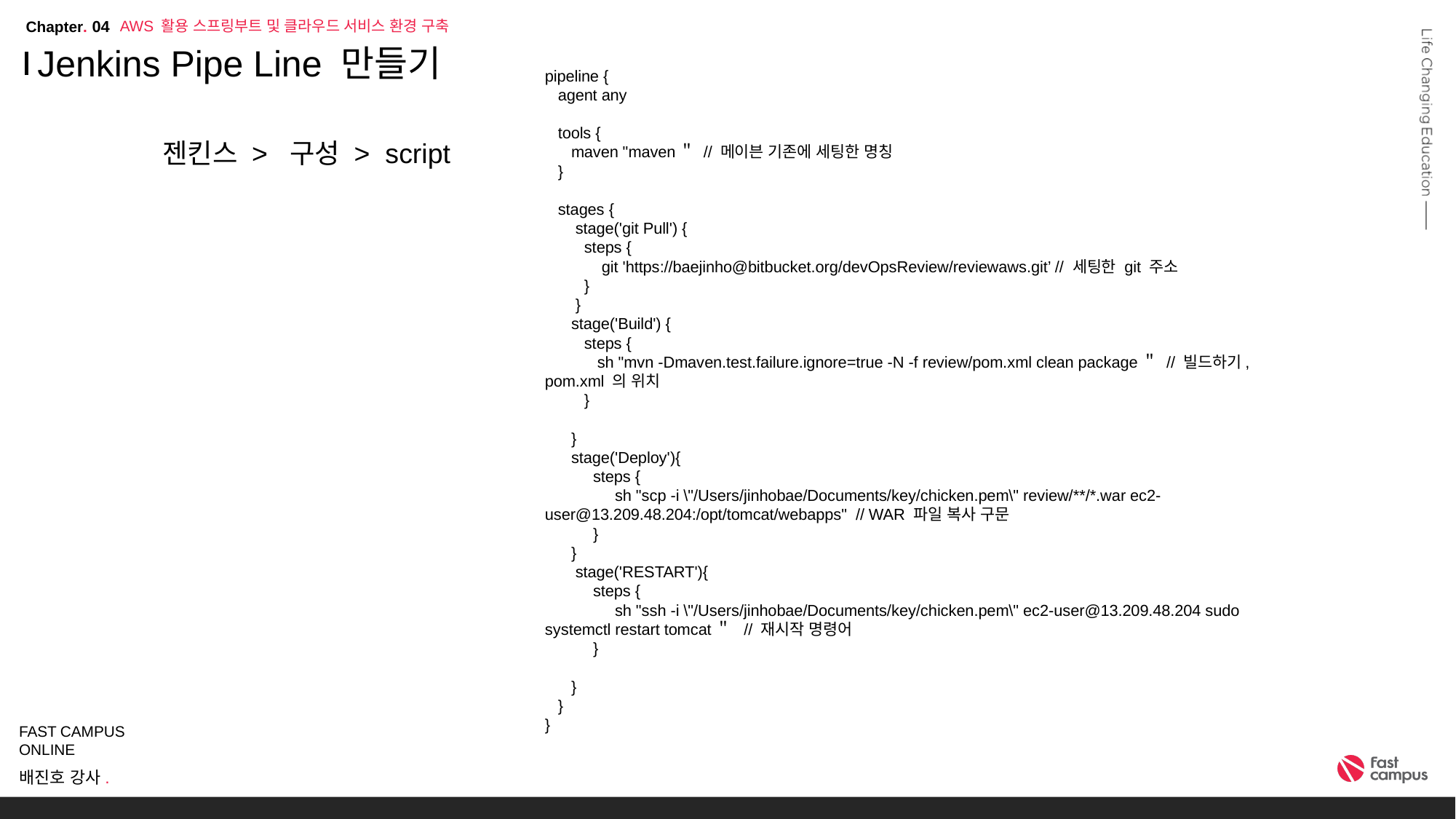

AWS 활용 스프링부트 및 클라우드 서비스 환경 구축
04
# Jenkins Pipe Line 만들기
pipeline {
   agent any

   tools {
      maven "maven＂ // 메이븐 기존에 세팅한 명칭
   }

   stages {
       stage('git Pull') {
         steps {
             git 'https://baejinho@bitbucket.org/devOpsReview/reviewaws.git’ // 세팅한 git 주소
         }
       }
      stage('Build') {
         steps {
            sh "mvn -Dmaven.test.failure.ignore=true -N -f review/pom.xml clean package＂ // 빌드하기, pom.xml 의 위치
         }

      }
      stage('Deploy'){
           steps {
                sh "scp -i \"/Users/jinhobae/Documents/key/chicken.pem\" review/**/*.war ec2-user@13.209.48.204:/opt/tomcat/webapps"  // WAR 파일 복사 구문
           }
      }
       stage('RESTART'){
           steps {
                sh "ssh -i \"/Users/jinhobae/Documents/key/chicken.pem\" ec2-user@13.209.48.204 sudo systemctl restart tomcat＂  // 재시작 명령어
           }

      }
   }
}
젠킨스 >  구성 >  script